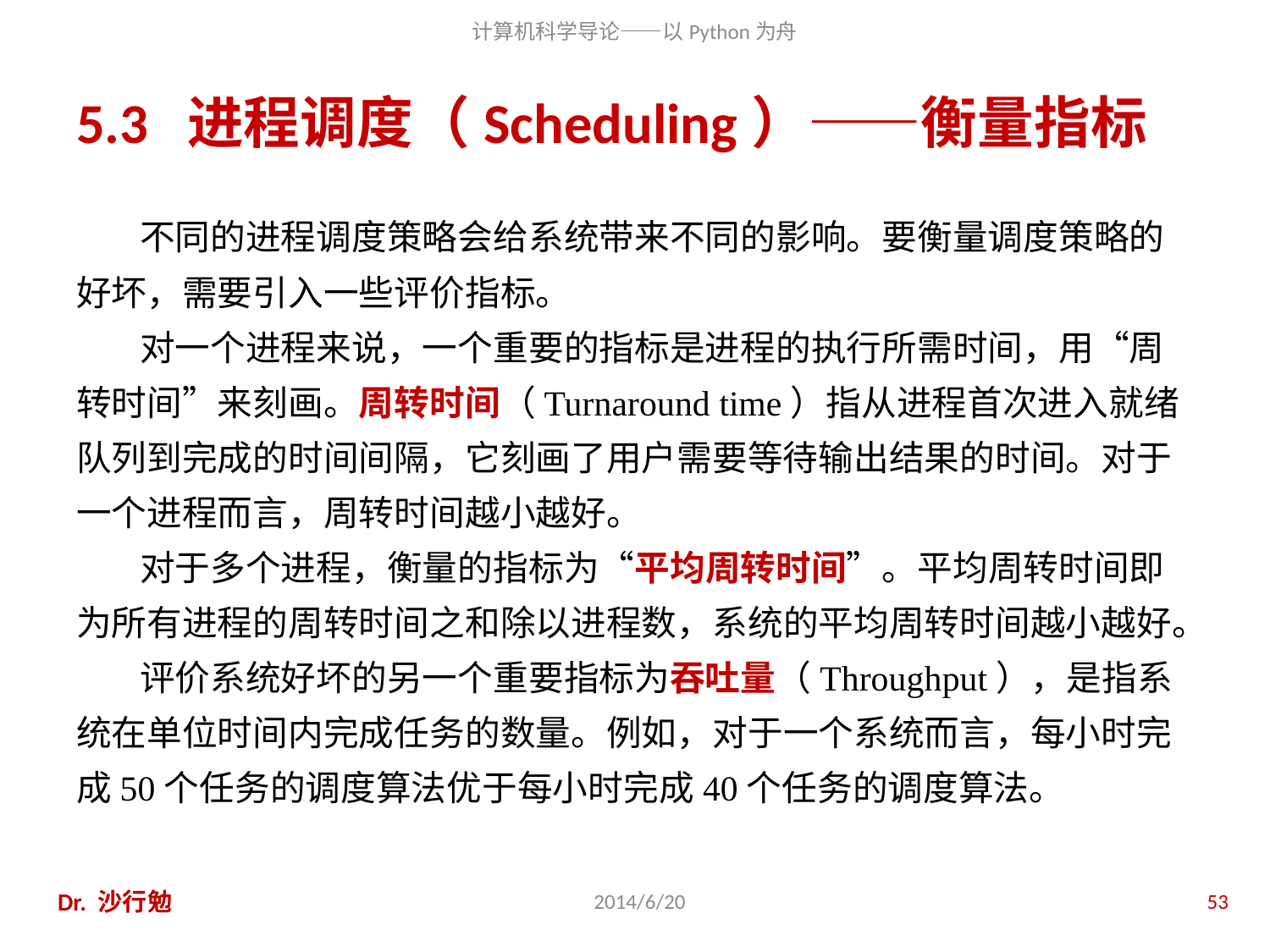

# 5.3  进程调度（Scheduling）——衡量指标
不同的进程调度策略会给系统带来不同的影响。要衡量调度策略的好坏，需要引入一些评价指标。
对一个进程来说，一个重要的指标是进程的执行所需时间，用“周转时间”来刻画。周转时间（Turnaround time）指从进程首次进入就绪队列到完成的时间间隔，它刻画了用户需要等待输出结果的时间。对于一个进程而言，周转时间越小越好。
对于多个进程，衡量的指标为“平均周转时间”。平均周转时间即为所有进程的周转时间之和除以进程数，系统的平均周转时间越小越好。
评价系统好坏的另一个重要指标为吞吐量（Throughput），是指系统在单位时间内完成任务的数量。例如，对于一个系统而言，每小时完成50个任务的调度算法优于每小时完成40个任务的调度算法。

Dr. 沙行勉
2014/6/20
53